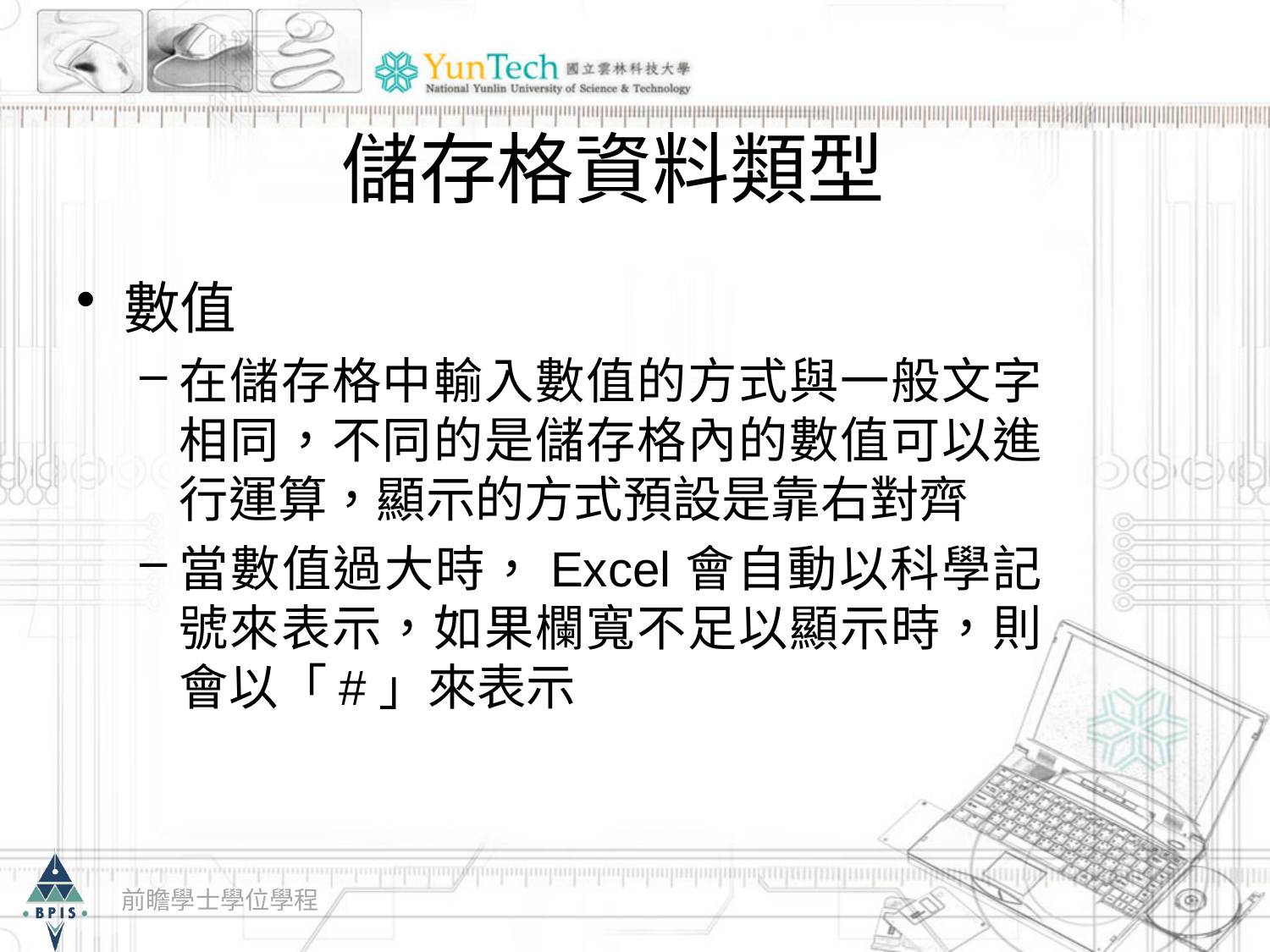

# 儲存格資料類型
數值
在儲存格中輸入數值的方式與一般文字相同，不同的是儲存格內的數值可以進行運算，顯示的方式預設是靠右對齊
當數值過大時，Excel會自動以科學記號來表示，如果欄寬不足以顯示時，則會以「#」來表示